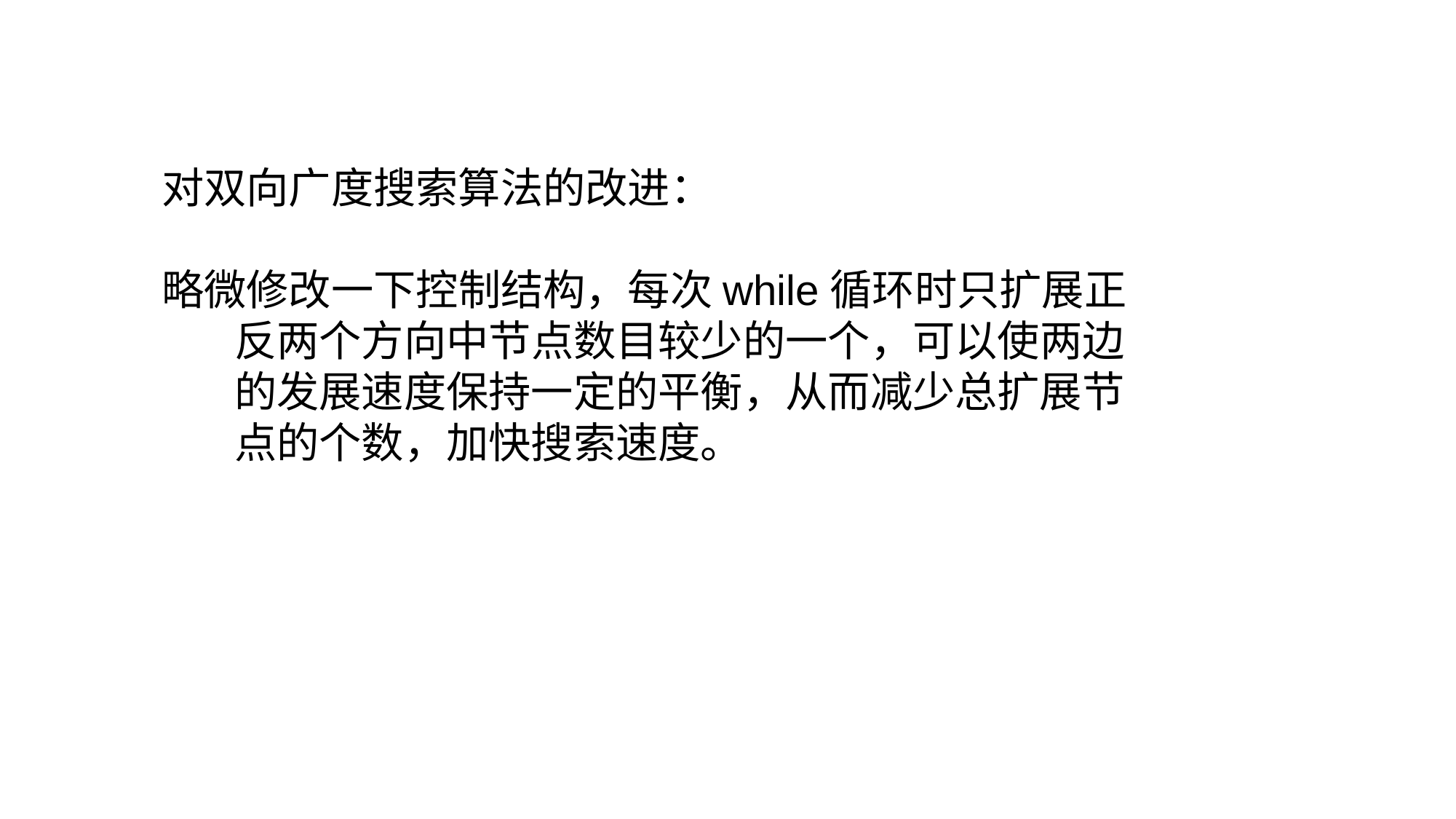

对双向广度搜索算法的改进：

略微修改一下控制结构，每次while循环时只扩展正反两个方向中节点数目较少的一个，可以使两边的发展速度保持一定的平衡，从而减少总扩展节点的个数，加快搜索速度。